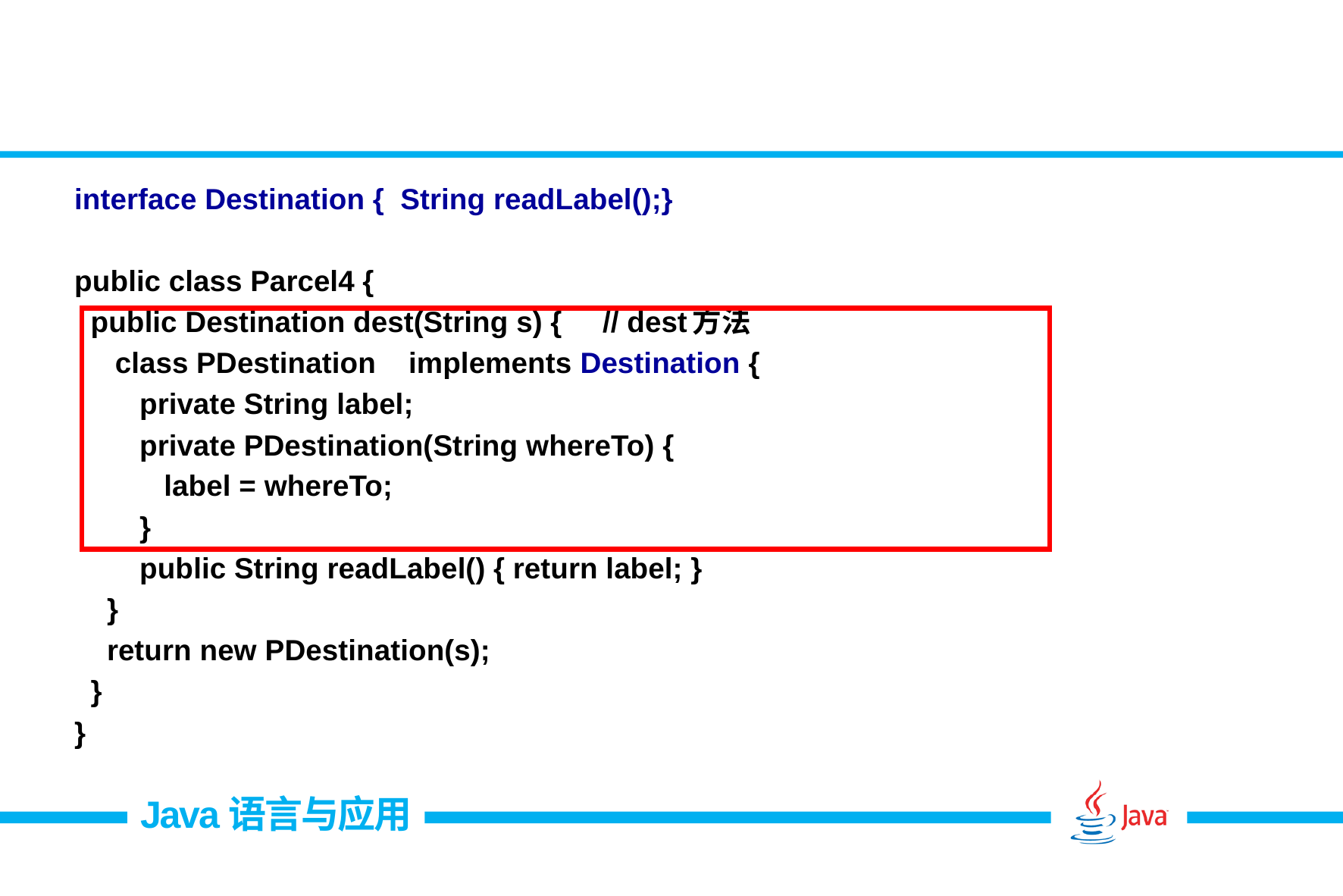

#
interface Destination {  String readLabel();}

public class Parcel4 {
  public Destination dest(String s) {     // dest方法
     class PDestination    implements Destination {
        private String label;
        private PDestination(String whereTo) {
           label = whereTo;
        }
        public String readLabel() { return label; }
    }
    return new PDestination(s);
  }
}